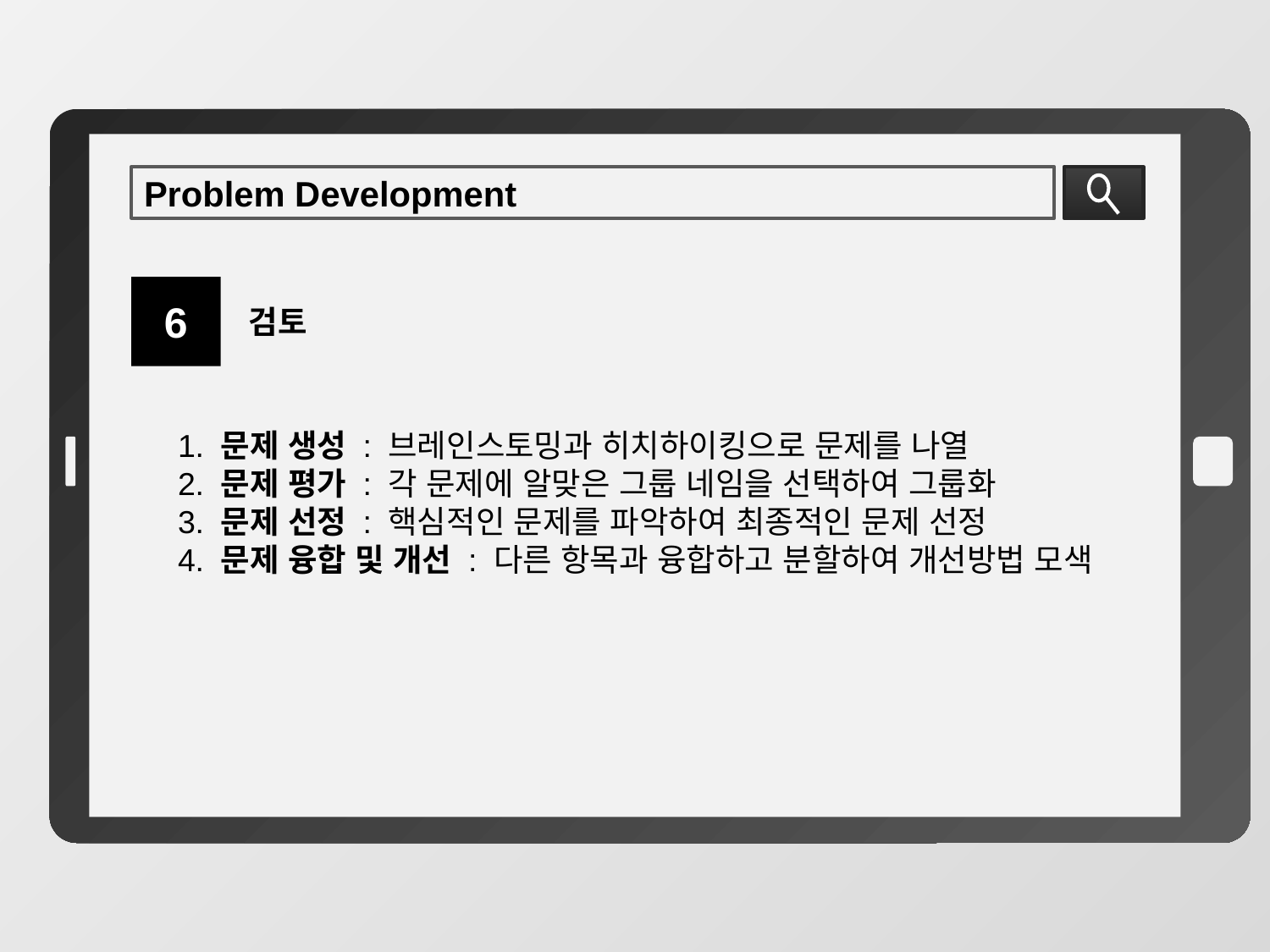

Problem Development

6
검토
1. 문제 생성 : 브레인스토밍과 히치하이킹으로 문제를 나열
2. 문제 평가 : 각 문제에 알맞은 그룹 네임을 선택하여 그룹화
3. 문제 선정 : 핵심적인 문제를 파악하여 최종적인 문제 선정
4. 문제 융합 및 개선 : 다른 항목과 융합하고 분할하여 개선방법 모색